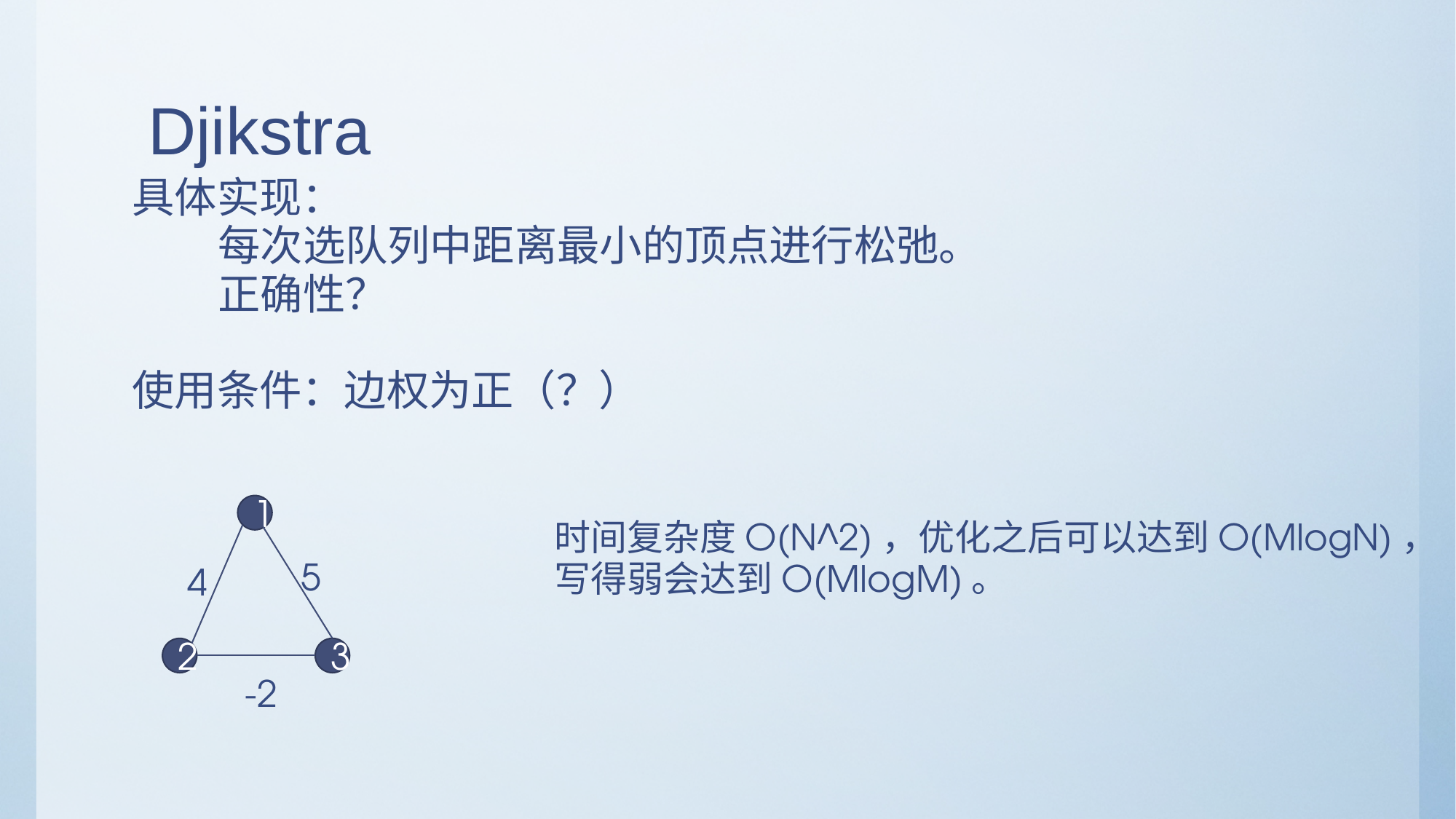

# Djikstra
具体实现：
        每次选队列中距离最小的顶点进行松弛。
        正确性？

使用条件：边权为正（？）
1
时间复杂度O(N^2)，优化之后可以达到O(MlogN)，
写得弱会达到O(MlogM)。
5
4
2
3
-2